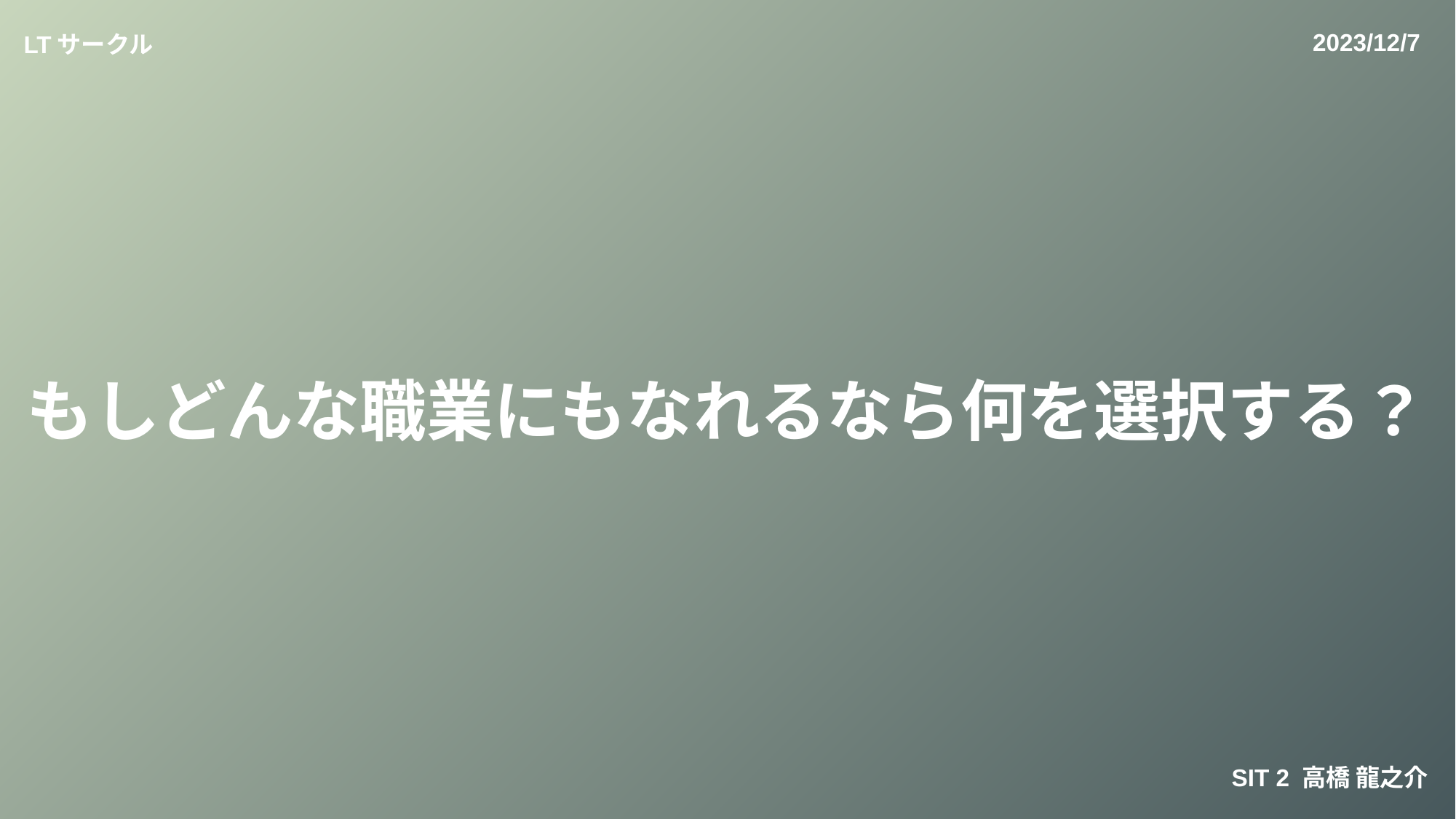

2023/12/7
LTサークル
もしどんな職業にもなれるなら何を選択する？
SIT 2 高橋 龍之介